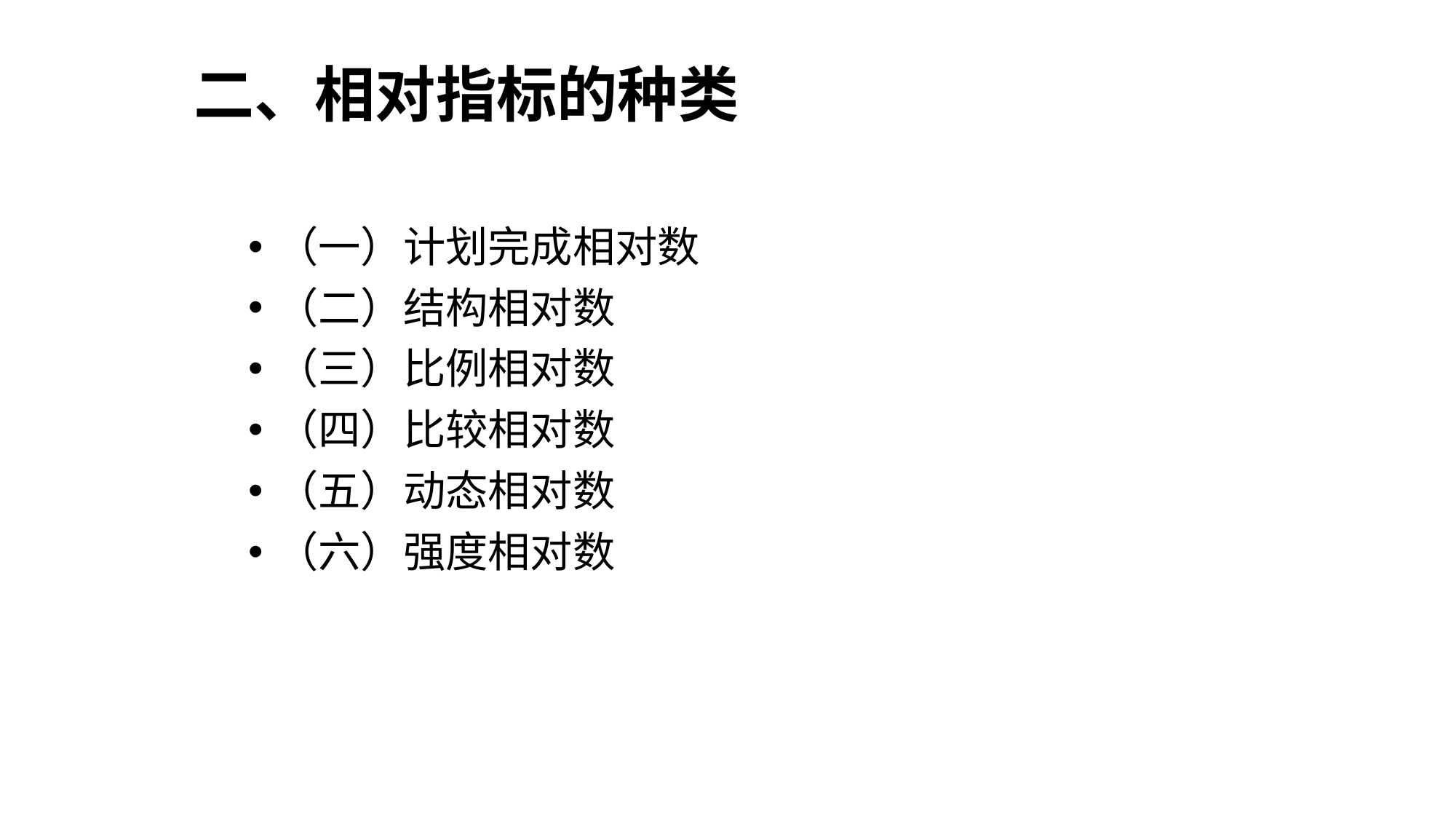

二、相对指标的种类
（一）计划完成相对数
（二）结构相对数
（三）比例相对数
（四）比较相对数
（五）动态相对数
（六）强度相对数